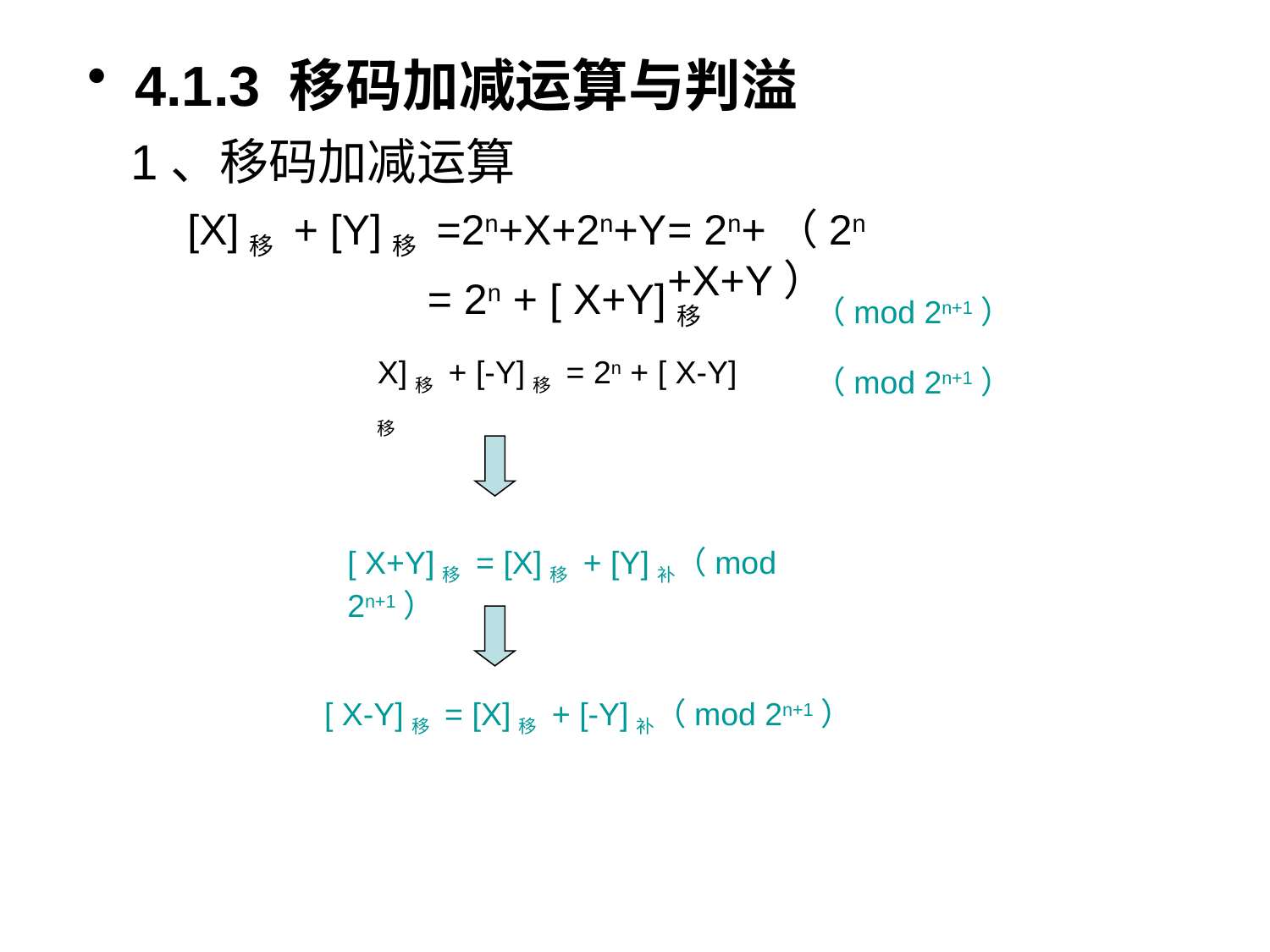

4.1.3 移码加减运算与判溢
1、移码加减运算
[X]移 + [Y]移 =2n+X+2n+Y
= 2n+（2n +X+Y）
= 2n + [ X+Y]移
（mod 2n+1）
X]移 + [-Y]移 = 2n + [ X-Y]移
（mod 2n+1）

[ X+Y]移 = [X]移 + [Y]补（mod 2n+1）

[ X-Y]移 = [X]移 + [-Y]补（mod 2n+1）